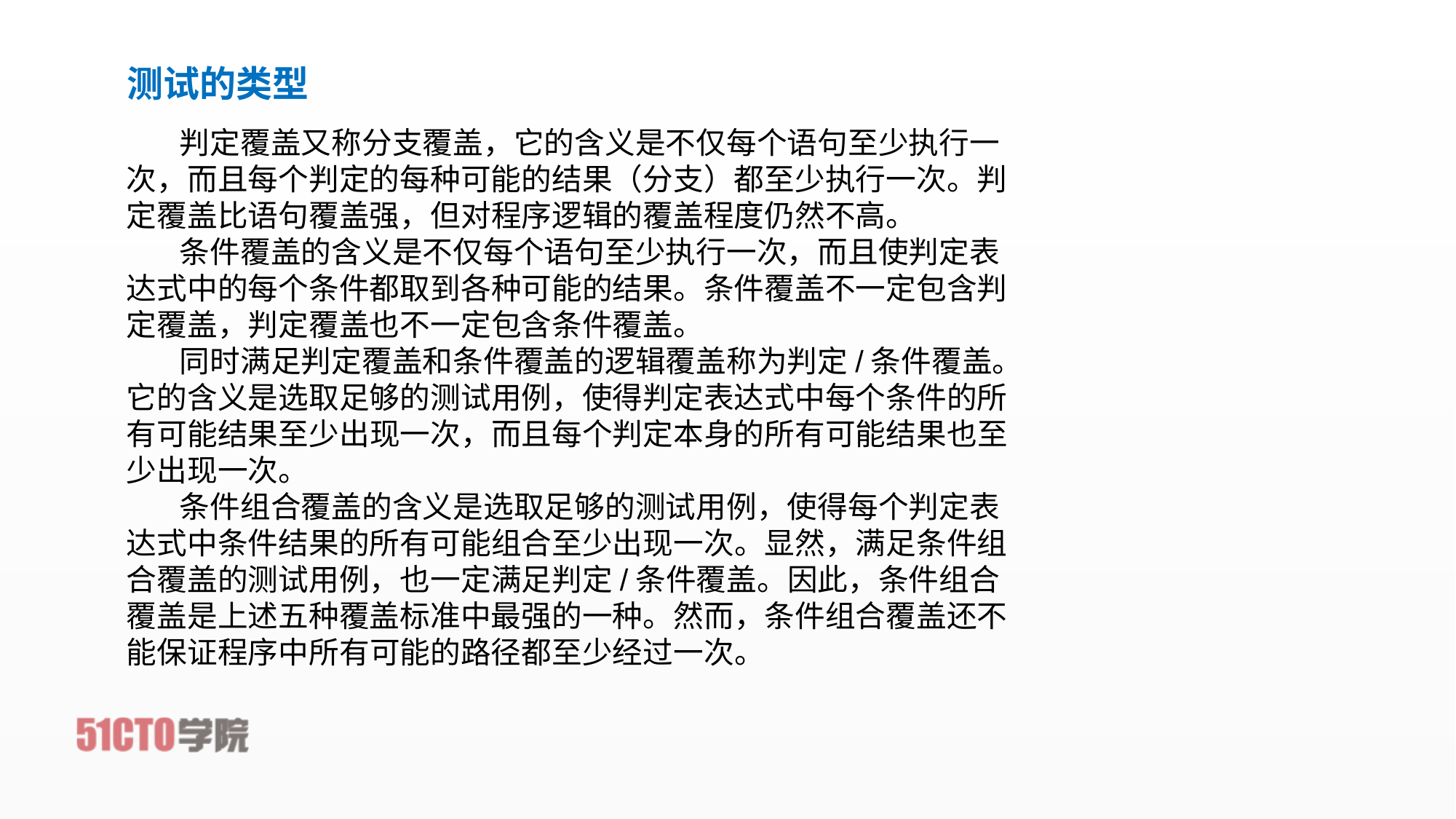

# 测试的类型
判定覆盖又称分支覆盖，它的含义是不仅每个语句至少执行一次，而且每个判定的每种可能的结果（分支）都至少执行一次。判定覆盖比语句覆盖强，但对程序逻辑的覆盖程度仍然不高。
条件覆盖的含义是不仅每个语句至少执行一次，而且使判定表达式中的每个条件都取到各种可能的结果。条件覆盖不一定包含判定覆盖，判定覆盖也不一定包含条件覆盖。
同时满足判定覆盖和条件覆盖的逻辑覆盖称为判定/条件覆盖。它的含义是选取足够的测试用例，使得判定表达式中每个条件的所有可能结果至少出现一次，而且每个判定本身的所有可能结果也至少出现一次。
条件组合覆盖的含义是选取足够的测试用例，使得每个判定表达式中条件结果的所有可能组合至少出现一次。显然，满足条件组合覆盖的测试用例，也一定满足判定/条件覆盖。因此，条件组合覆盖是上述五种覆盖标准中最强的一种。然而，条件组合覆盖还不能保证程序中所有可能的路径都至少经过一次。